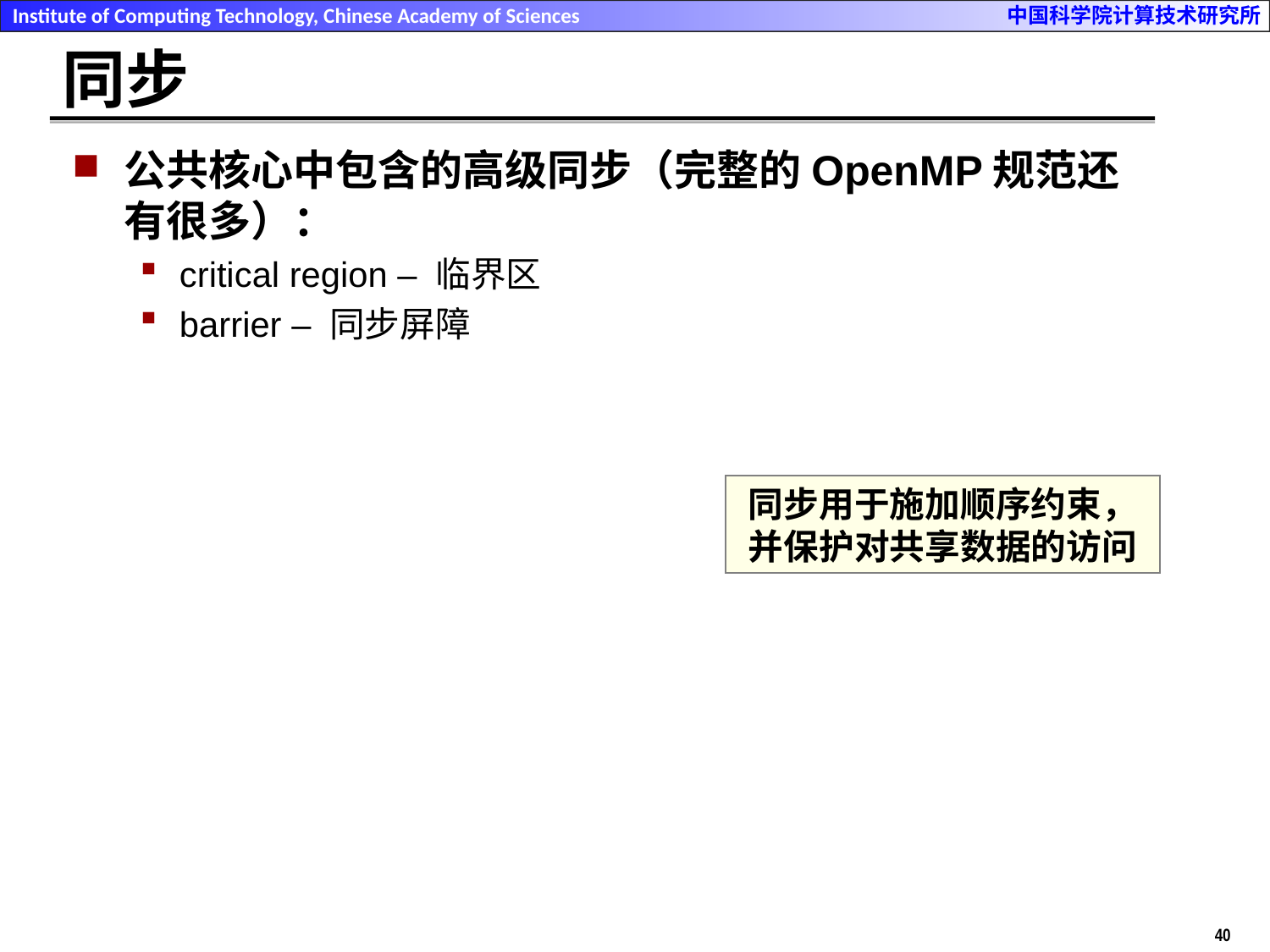

# 同步
公共核心中包含的高级同步（完整的OpenMP规范还有很多）：
critical region – 临界区
barrier – 同步屏障
同步用于施加顺序约束，并保护对共享数据的访问